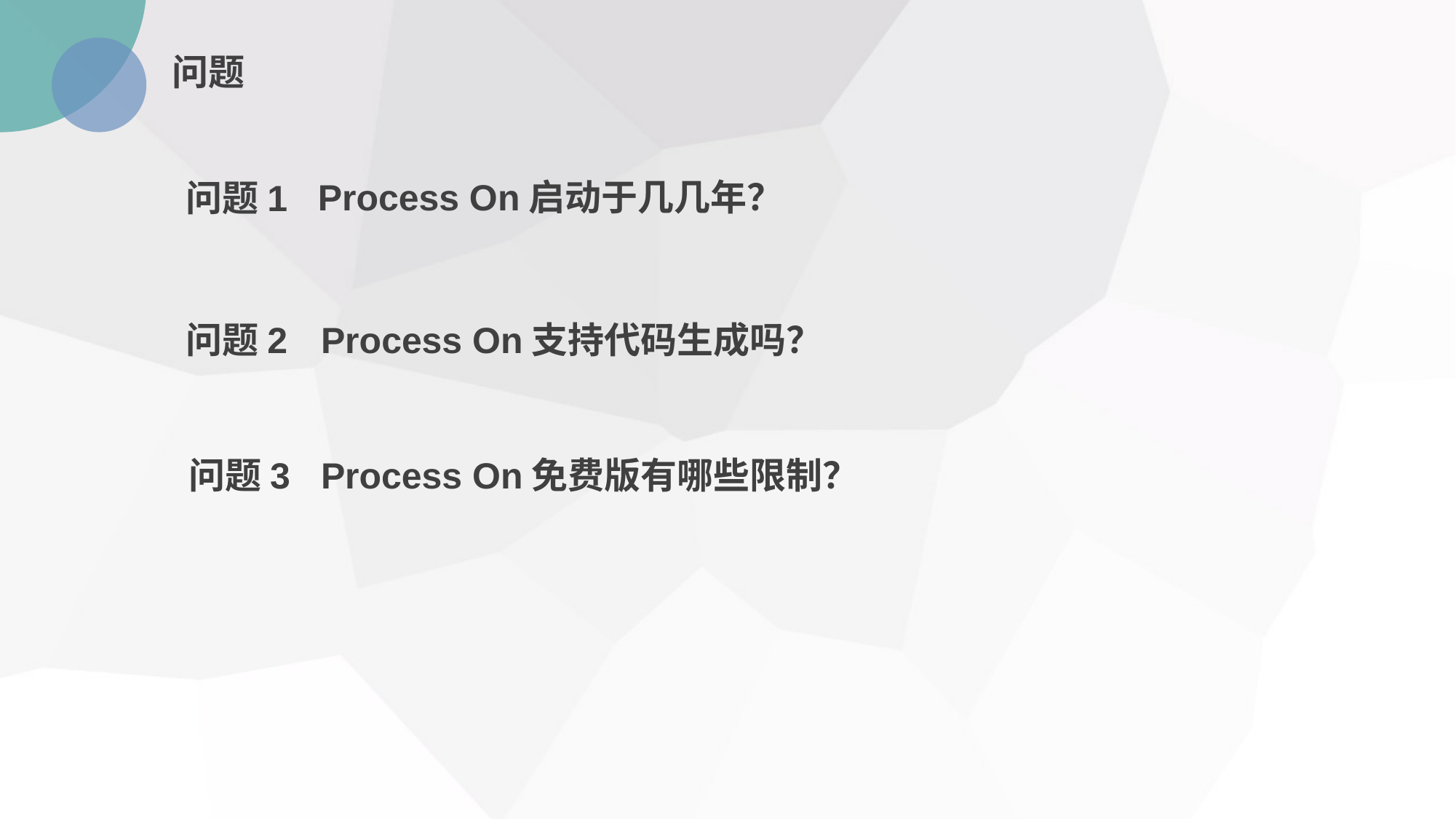

问题
Process On启动于几几年？
问题1
问题2
Process On支持代码生成吗？
Process On免费版有哪些限制？
问题3